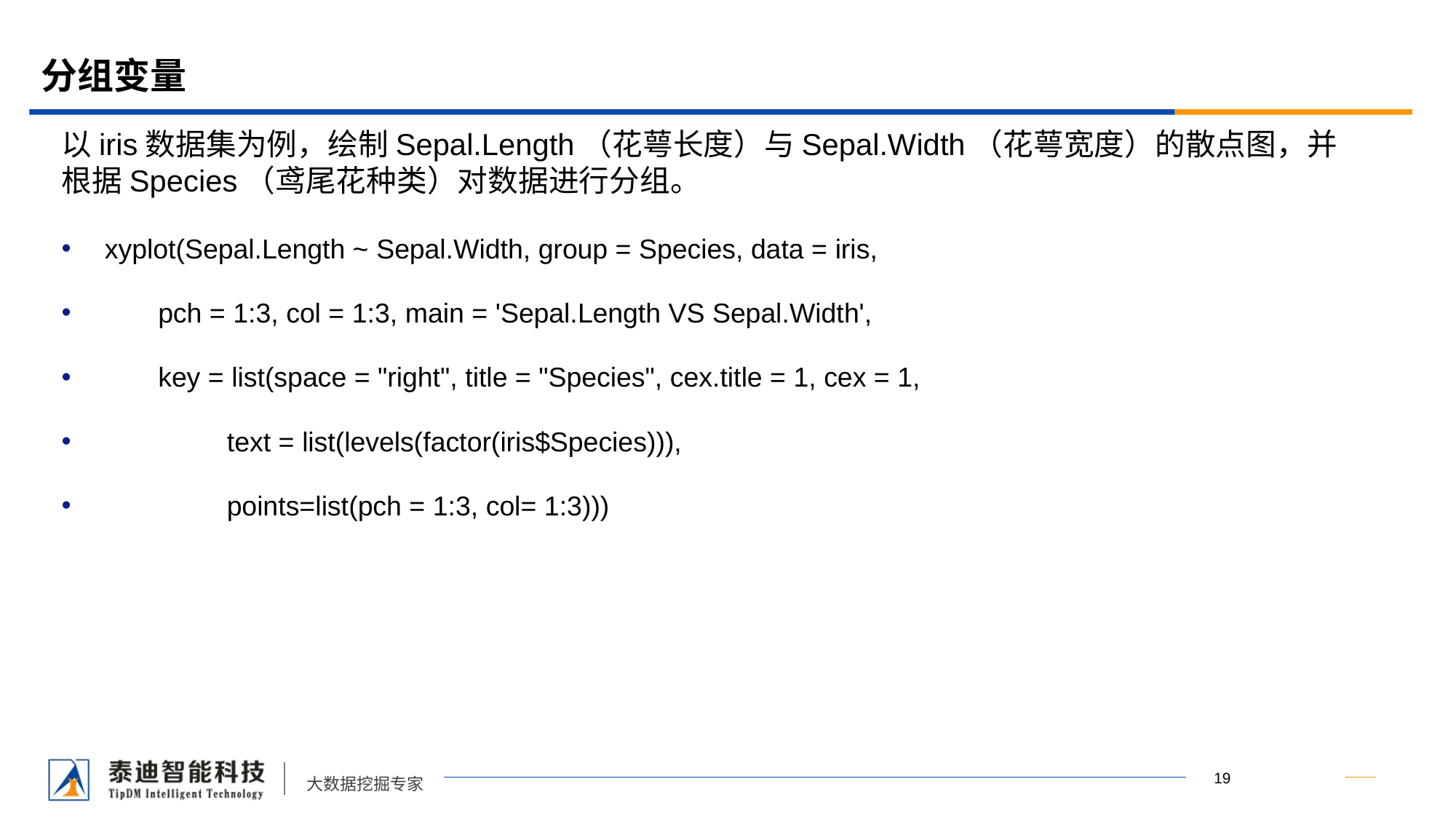

# 分组变量
以iris数据集为例，绘制Sepal.Length（花萼长度）与Sepal.Width（花萼宽度）的散点图，并根据Species（鸢尾花种类）对数据进行分组。
xyplot(Sepal.Length ~ Sepal.Width, group = Species, data = iris,
       pch = 1:3, col = 1:3, main = 'Sepal.Length VS Sepal.Width',
       key = list(space = "right", title = "Species", cex.title = 1, cex = 1,
                text = list(levels(factor(iris$Species))),
                points=list(pch = 1:3, col= 1:3)))